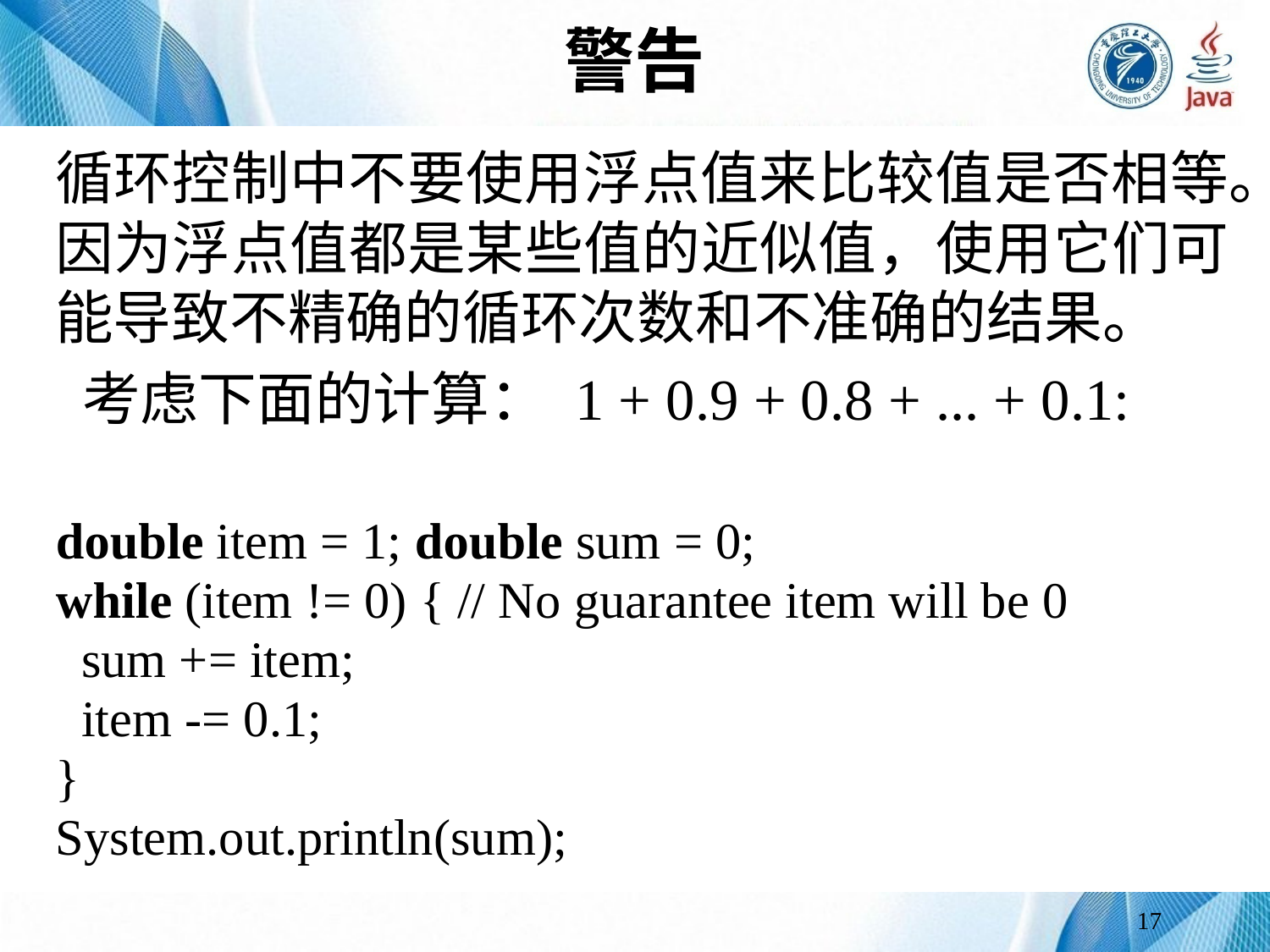

# 警告
循环控制中不要使用浮点值来比较值是否相等。因为浮点值都是某些值的近似值，使用它们可能导致不精确的循环次数和不准确的结果。
 考虑下面的计算： 1 + 0.9 + 0.8 + ... + 0.1:
double item = 1; double sum = 0;
while (item != 0) { // No guarantee item will be 0
  sum += item;
  item -= 0.1;
}
System.out.println(sum);
17